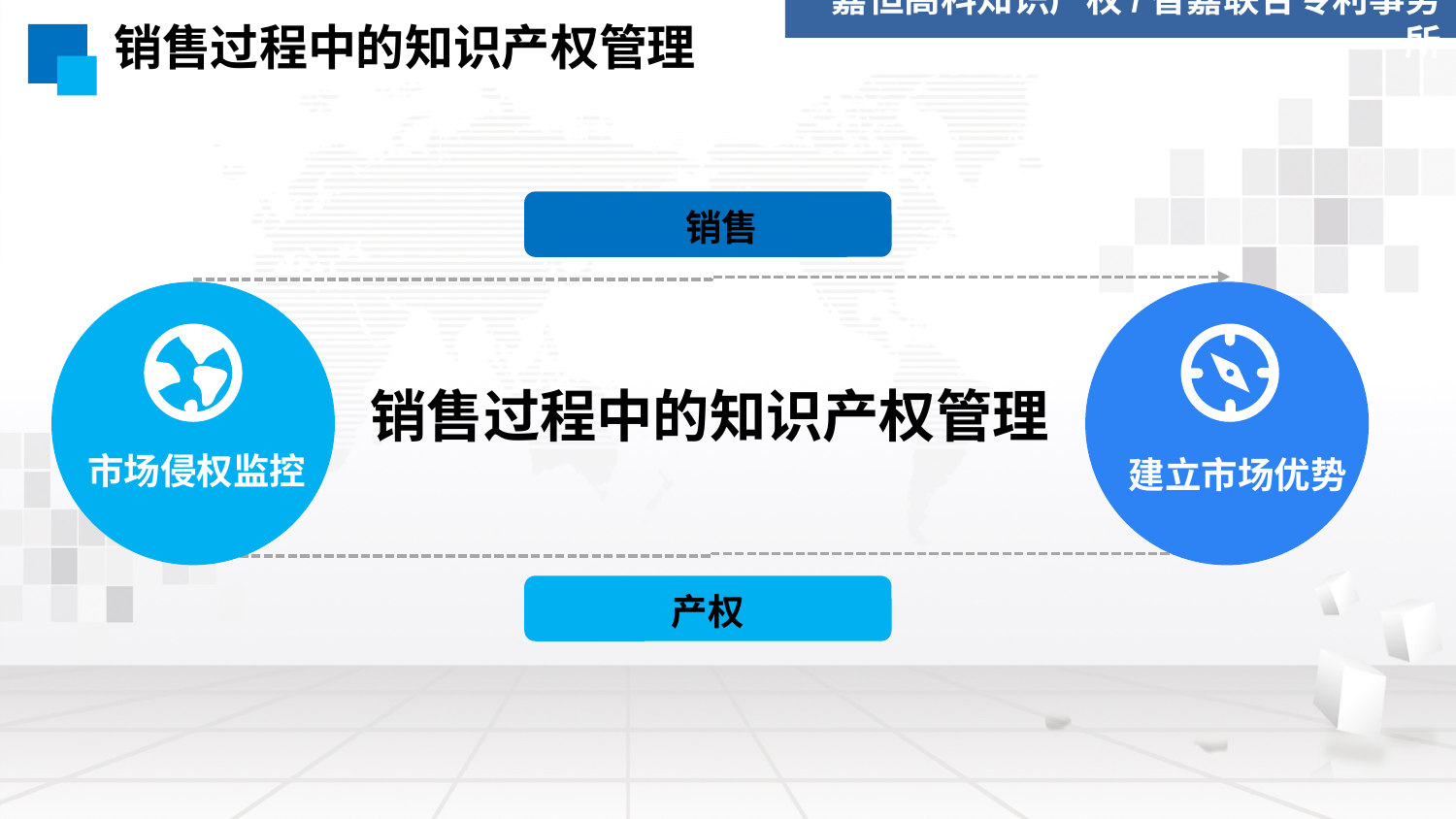

嘉恒高科知识产权/智嘉联合专利事务所
# 销售过程中的知识产权管理

销售

销售过程中的知识产权管理
市场侵权监控
建立市场优势

产权